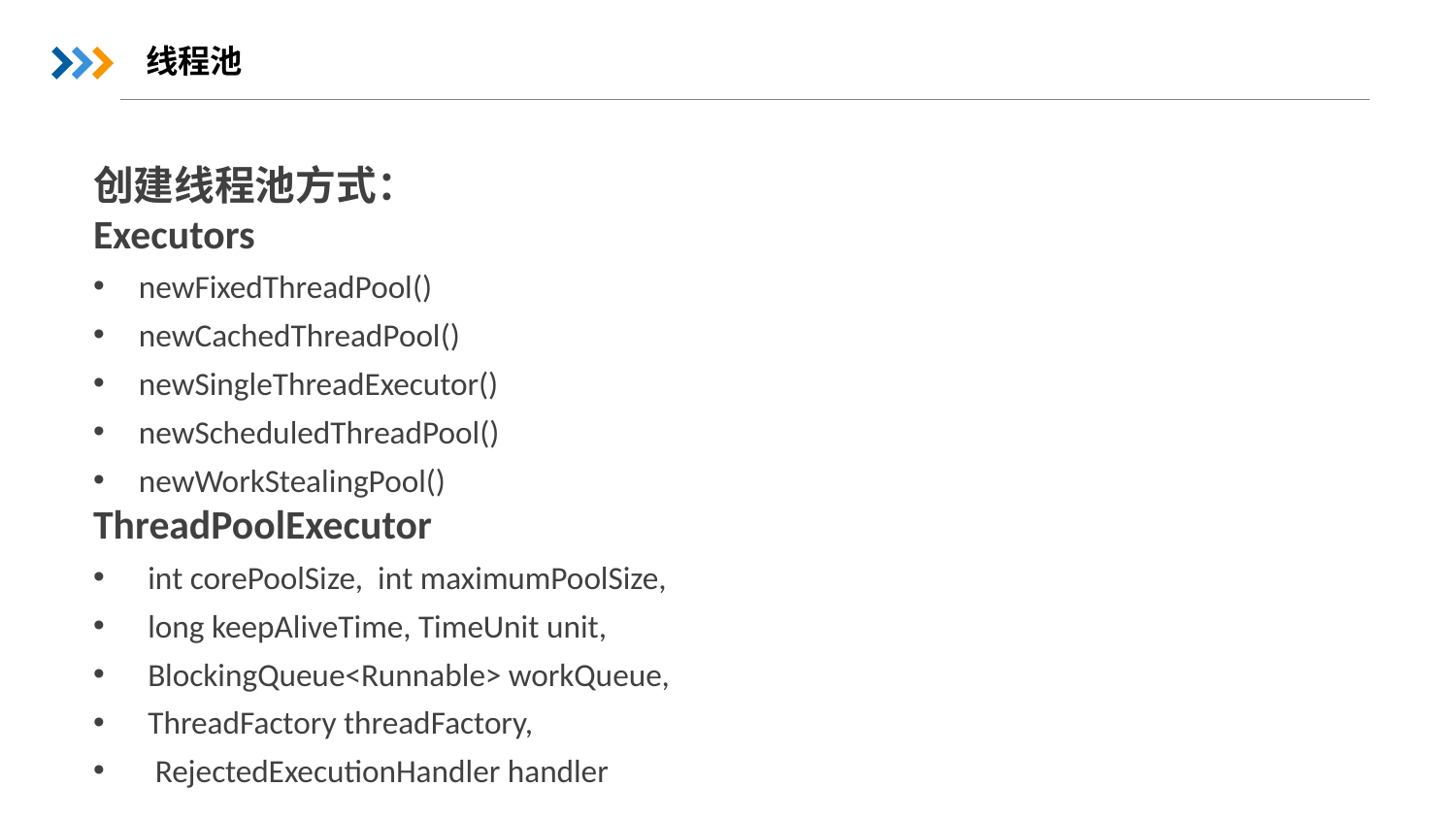

线程池
创建线程池方式：
Executors
newFixedThreadPool()
newCachedThreadPool()
newSingleThreadExecutor()
newScheduledThreadPool()
newWorkStealingPool()
ThreadPoolExecutor
int corePoolSize,  int maximumPoolSize,
long keepAliveTime, TimeUnit unit,
BlockingQueue<Runnable> workQueue,
ThreadFactory threadFactory,
 RejectedExecutionHandler handler